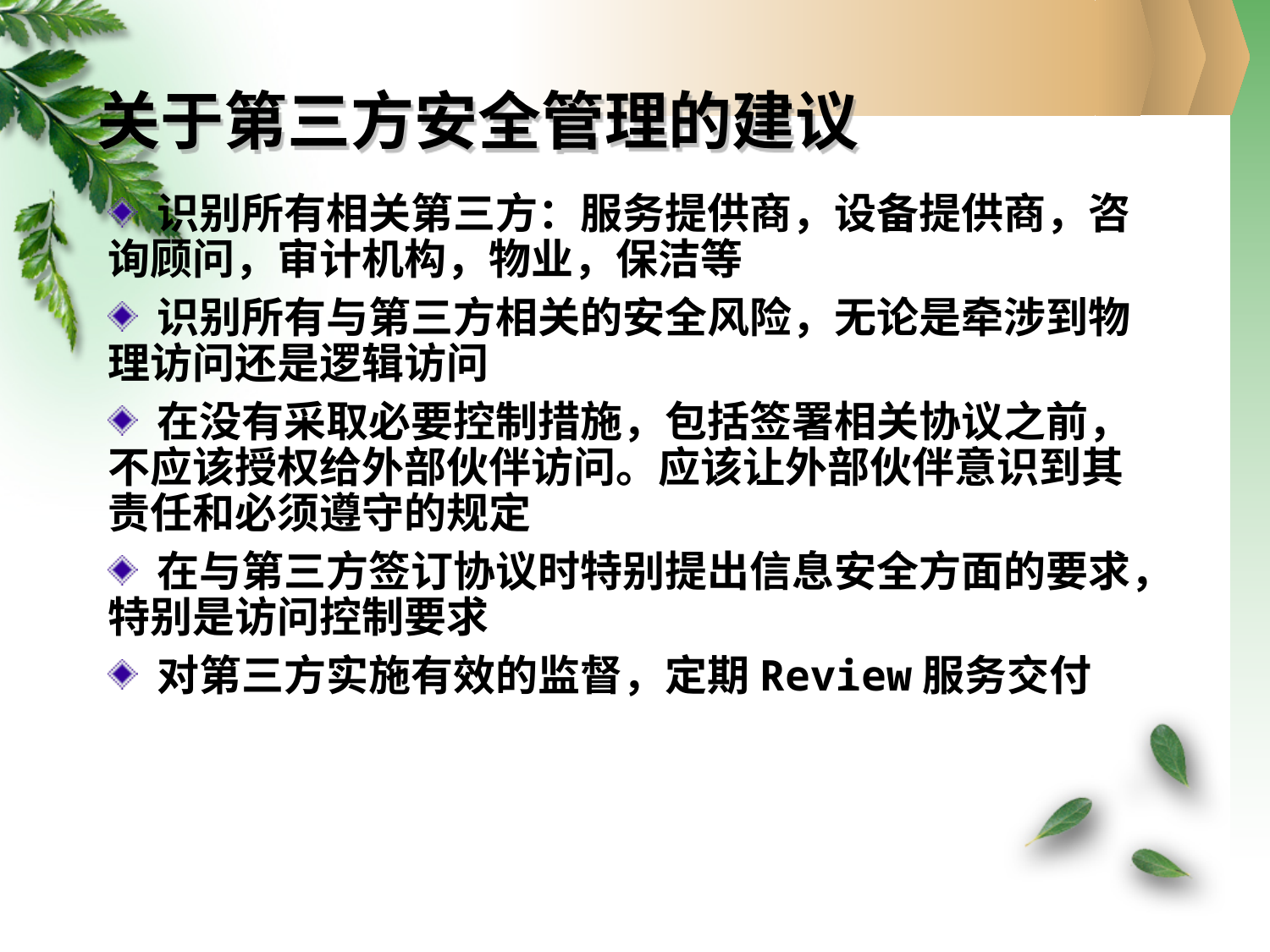

关于第三方安全管理的建议
 识别所有相关第三方：服务提供商，设备提供商，咨询顾问，审计机构，物业，保洁等
 识别所有与第三方相关的安全风险，无论是牵涉到物理访问还是逻辑访问
 在没有采取必要控制措施，包括签署相关协议之前，不应该授权给外部伙伴访问。应该让外部伙伴意识到其责任和必须遵守的规定
 在与第三方签订协议时特别提出信息安全方面的要求，特别是访问控制要求
 对第三方实施有效的监督，定期Review服务交付